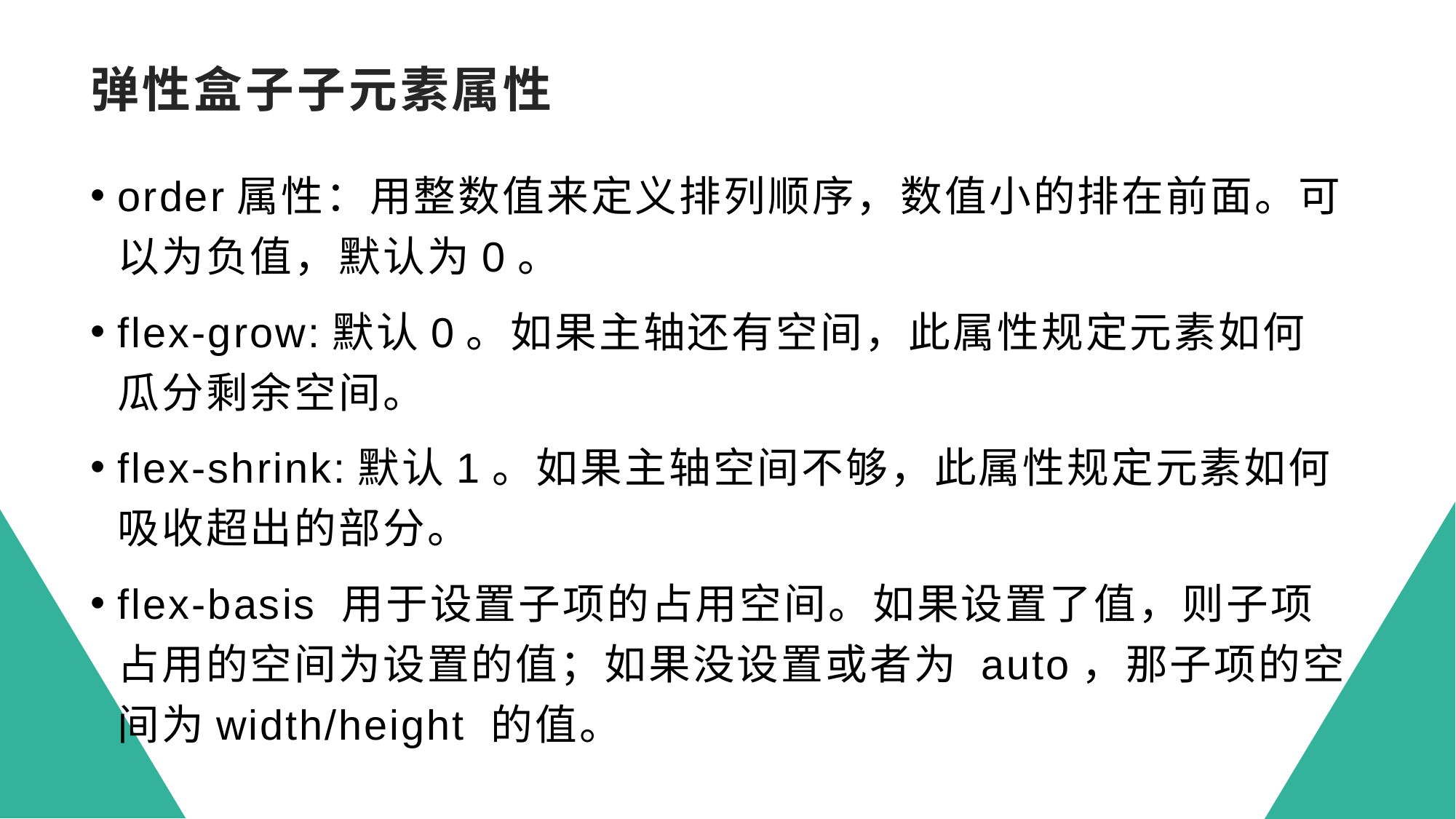

# 弹性盒子子元素属性
order属性：用整数值来定义排列顺序，数值小的排在前面。可以为负值，默认为0。
flex-grow:默认0。如果主轴还有空间，此属性规定元素如何瓜分剩余空间。
flex-shrink:默认1。如果主轴空间不够，此属性规定元素如何吸收超出的部分。
flex-basis 用于设置子项的占用空间。如果设置了值，则子项占用的空间为设置的值；如果没设置或者为 auto，那子项的空间为width/height 的值。